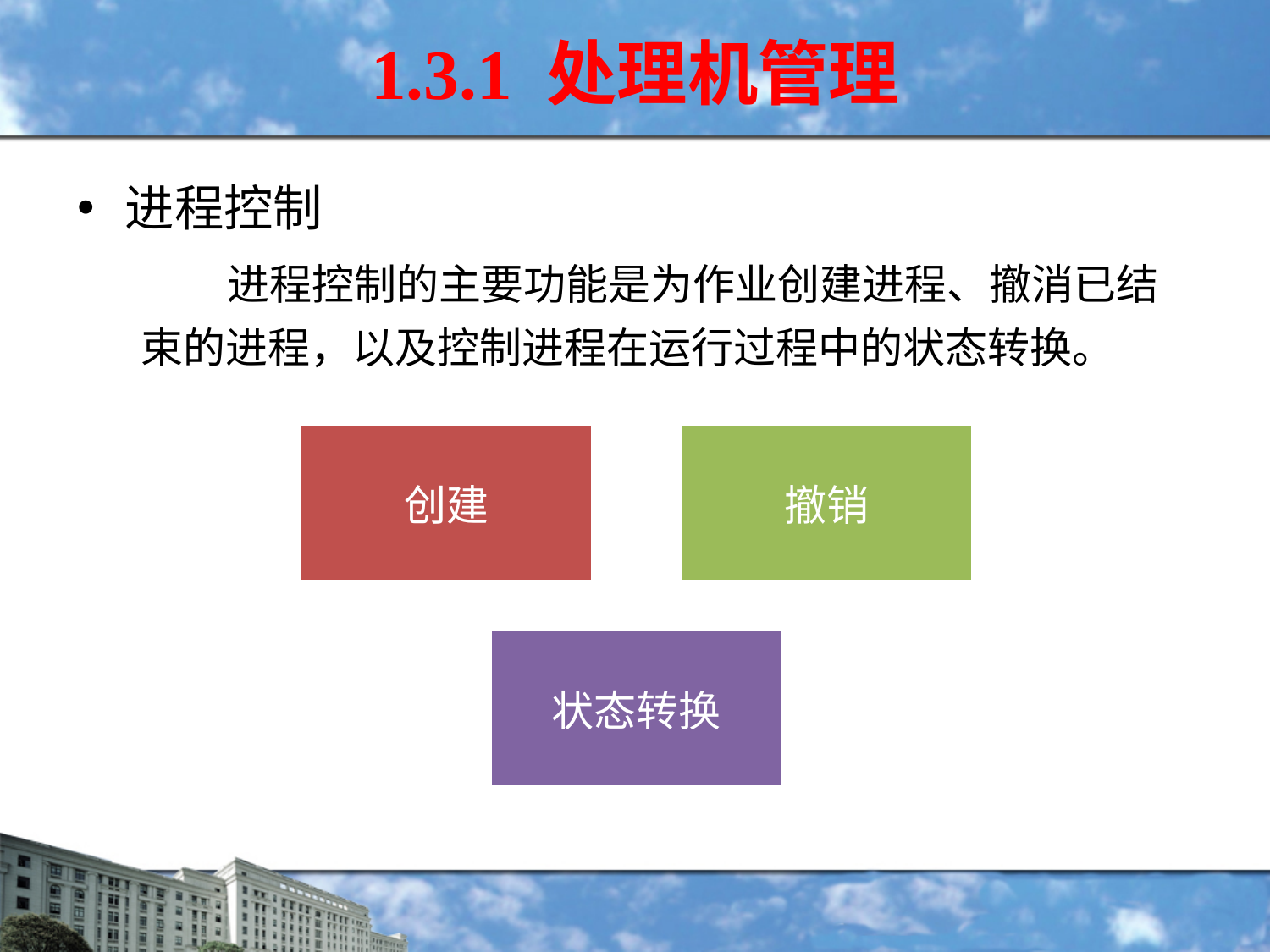

# 1.3.1 处理机管理
进程控制
        进程控制的主要功能是为作业创建进程、撤消已结束的进程，以及控制进程在运行过程中的状态转换。

创建
撤销
状态转换